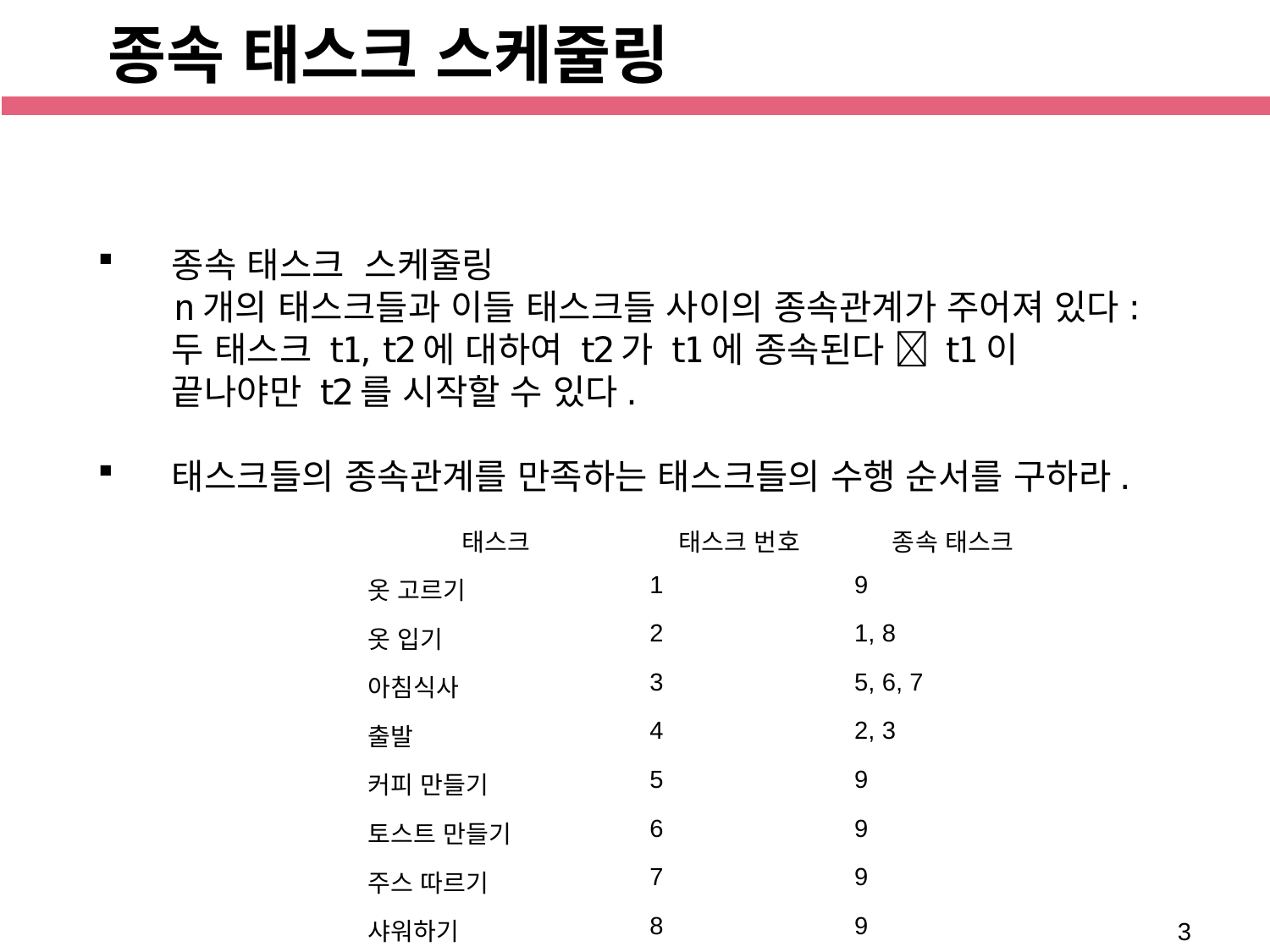

# 종속 태스크 스케줄링
종속 태스크  스케줄링
       n개의 태스크들과 이들 태스크들 사이의 종속관계가 주어져 있다: 두 태스크 t1, t2에 대하여 t2가 t1에 종속된다 ↔ t1이 끝나야만 t2를 시작할 수 있다.

태스크들의 종속관계를 만족하는 태스크들의 수행 순서를 구하라.
| 태스크 | 태스크 번호 | 종속 태스크 |
| --- | --- | --- |
| 옷 고르기 | 1 | 9 |
| 옷 입기 | 2 | 1, 8 |
| 아침식사 | 3 | 5, 6, 7 |
| 출발 | 4 | 2, 3 |
| 커피 만들기 | 5 | 9 |
| 토스트 만들기 | 6 | 9 |
| 주스 따르기 | 7 | 9 |
| 샤워하기 | 8 | 9 |
| 잠깨기 | 9 | - |